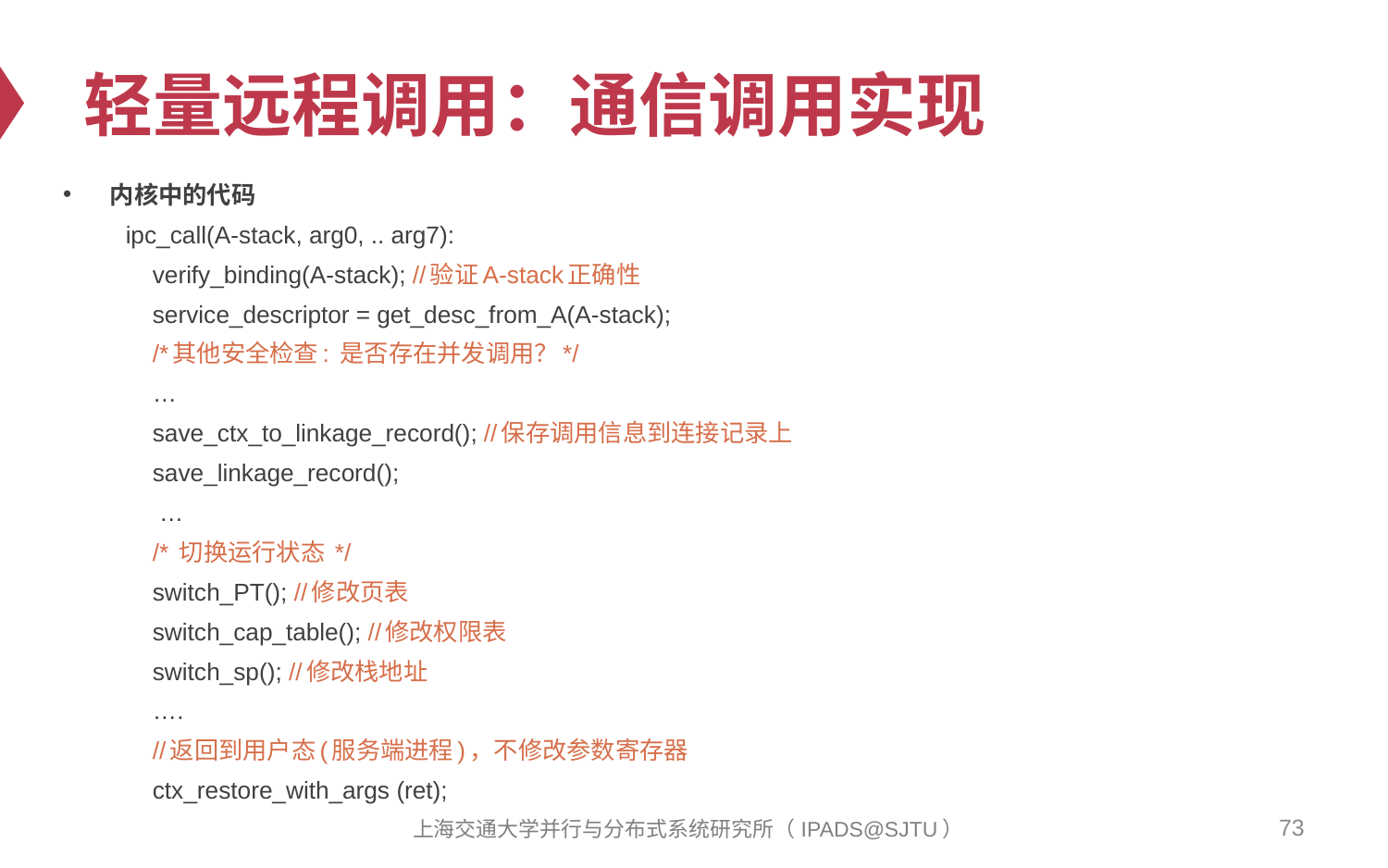

# 轻量远程调用：通信调用实现
内核中的代码
ipc_call(A-stack, arg0, .. arg7):
    verify_binding(A-stack); //验证A-stack正确性
    service_descriptor = get_desc_from_A(A-stack);
    /*其他安全检查: 是否存在并发调用？*/
    …
    save_ctx_to_linkage_record(); //保存调用信息到连接记录上
    save_linkage_record();
     …
    /* 切换运行状态 */
    switch_PT(); //修改页表
    switch_cap_table(); //修改权限表
    switch_sp(); //修改栈地址
    ….
    //返回到用户态(服务端进程)，不修改参数寄存器
    ctx_restore_with_args (ret);

73
上海交通大学并行与分布式系统研究所（IPADS@SJTU）